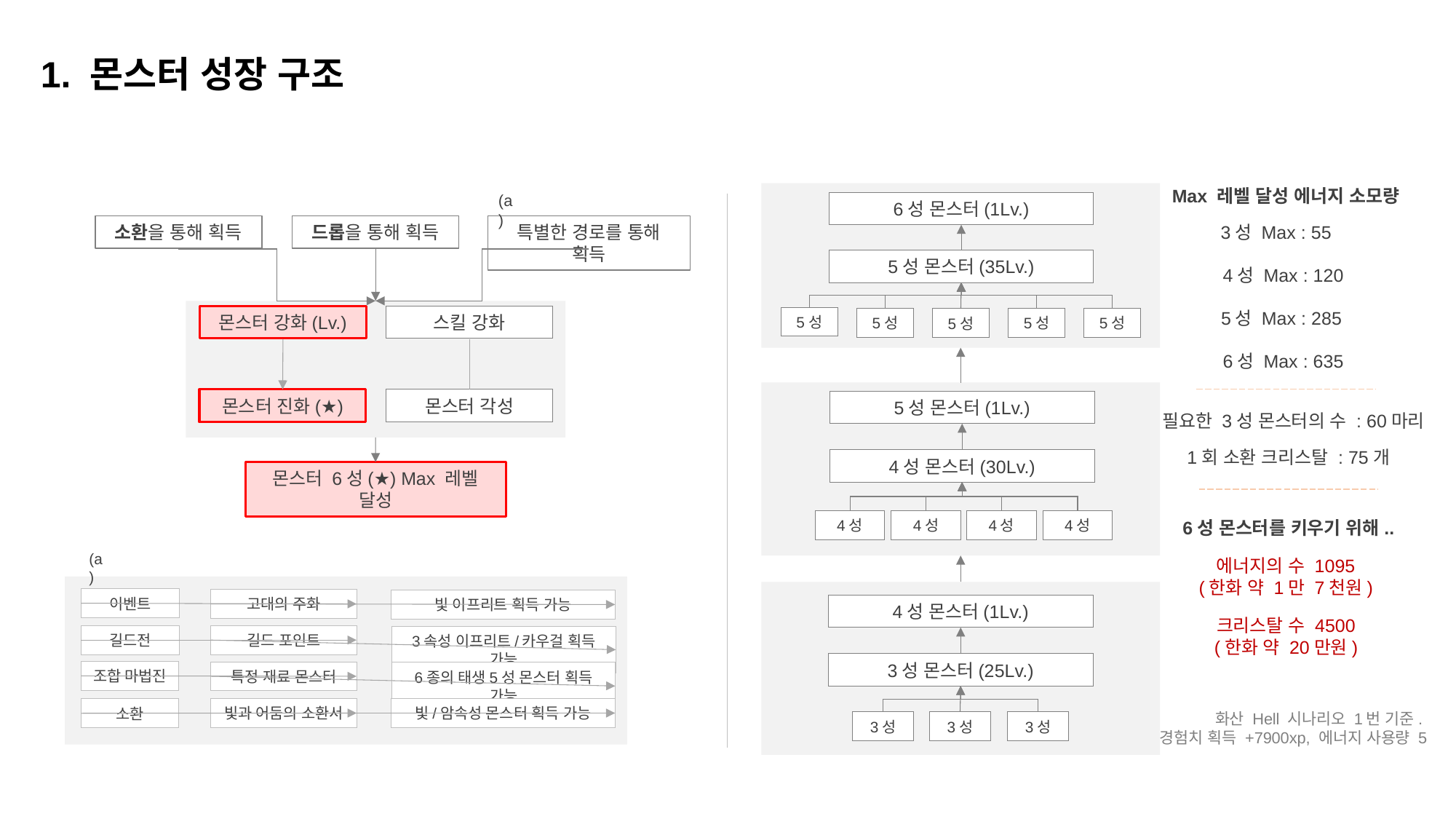

1. 몬스터 성장 구조
Max 레벨 달성 에너지 소모량

6성 몬스터(1Lv.)
5성 몬스터(35Lv.)
5성
5성
5성
5성
5성
(a)
드롭을 통해 획득
특별한 경로를 통해 획득
소환을 통해 획득

몬스터 강화(Lv.)
스킬 강화
몬스터 진화(★)
몬스터 각성
몬스터 6성(★) Max 레벨 달성
3성 Max : 55
4성 Max : 120
5성 Max : 285
6성 Max : 635

5성 몬스터(1Lv.)
4성 몬스터(30Lv.)
4성
4성
4성
4성
필요한 3성 몬스터의 수 : 60마리
1회 소환 크리스탈 : 75개
6성 몬스터를 키우기 위해..
(a)

이벤트
고대의 주화
빛 이프리트 획득 가능
길드전
길드 포인트
3속성 이프리트/카우걸 획득 가능
조합 마법진
특정 재료 몬스터
6종의 태생5성 몬스터 획득 가능
빛/암속성 몬스터 획득 가능
빛과 어둠의 소환서
소환
에너지의 수 1095
(한화 약 1만 7천원)

4성 몬스터(1Lv.)
3성 몬스터(25Lv.)
3성
3성
3성
크리스탈 수 4500
(한화 약 20만원)
화산 Hell 시나리오 1번 기준.
경험치 획득 +7900xp, 에너지 사용량 5